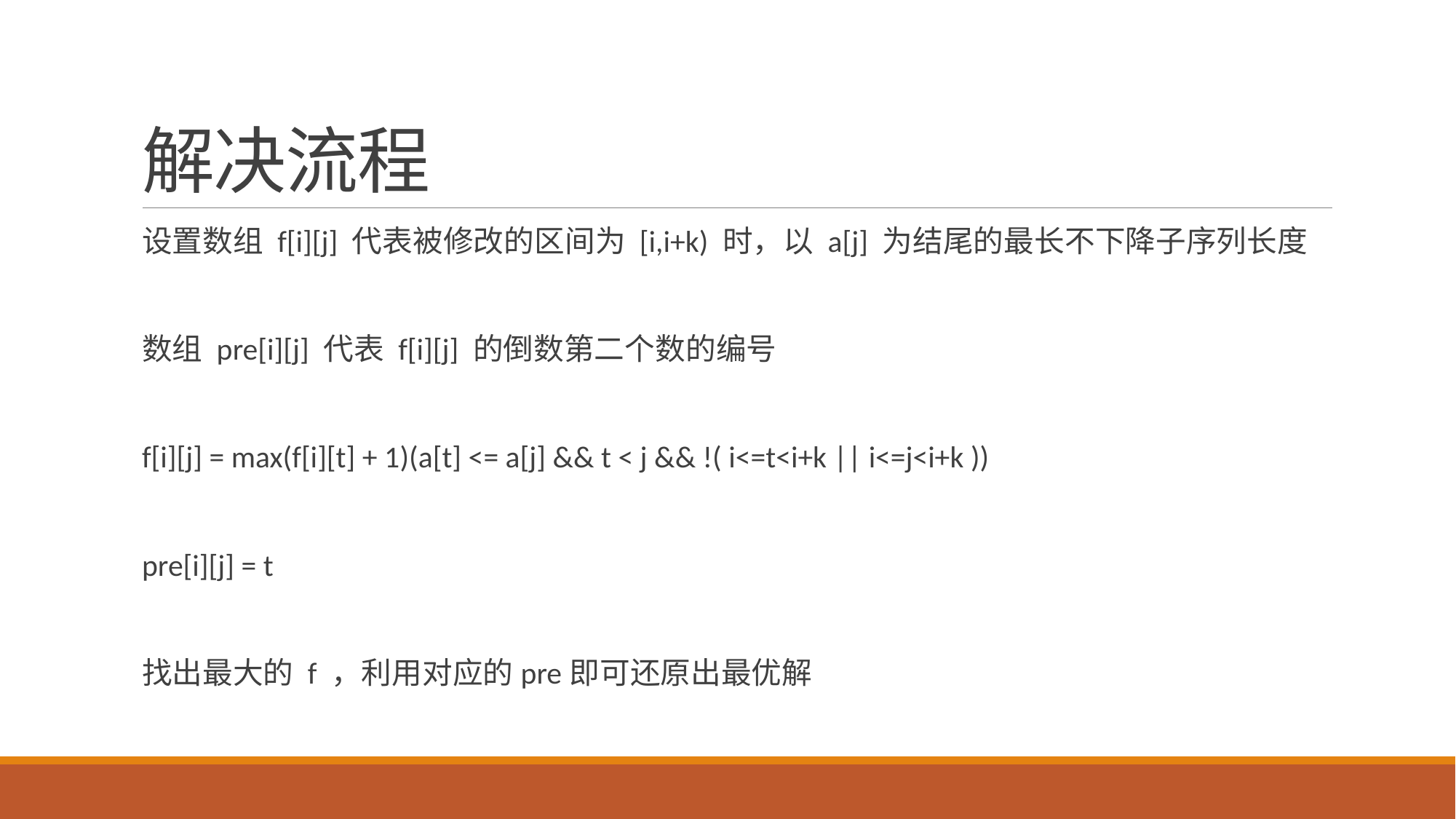

# 解决流程
设置数组 f[i][j] 代表被修改的区间为 [i,i+k) 时，以 a[j] 为结尾的最长不下降子序列长度

数组 pre[i][j] 代表 f[i][j] 的倒数第二个数的编号

f[i][j] = max(f[i][t] + 1)(a[t] <= a[j] && t < j && !( i<=t<i+k || i<=j<i+k ))

pre[i][j] = t

找出最大的 f ，利用对应的pre即可还原出最优解